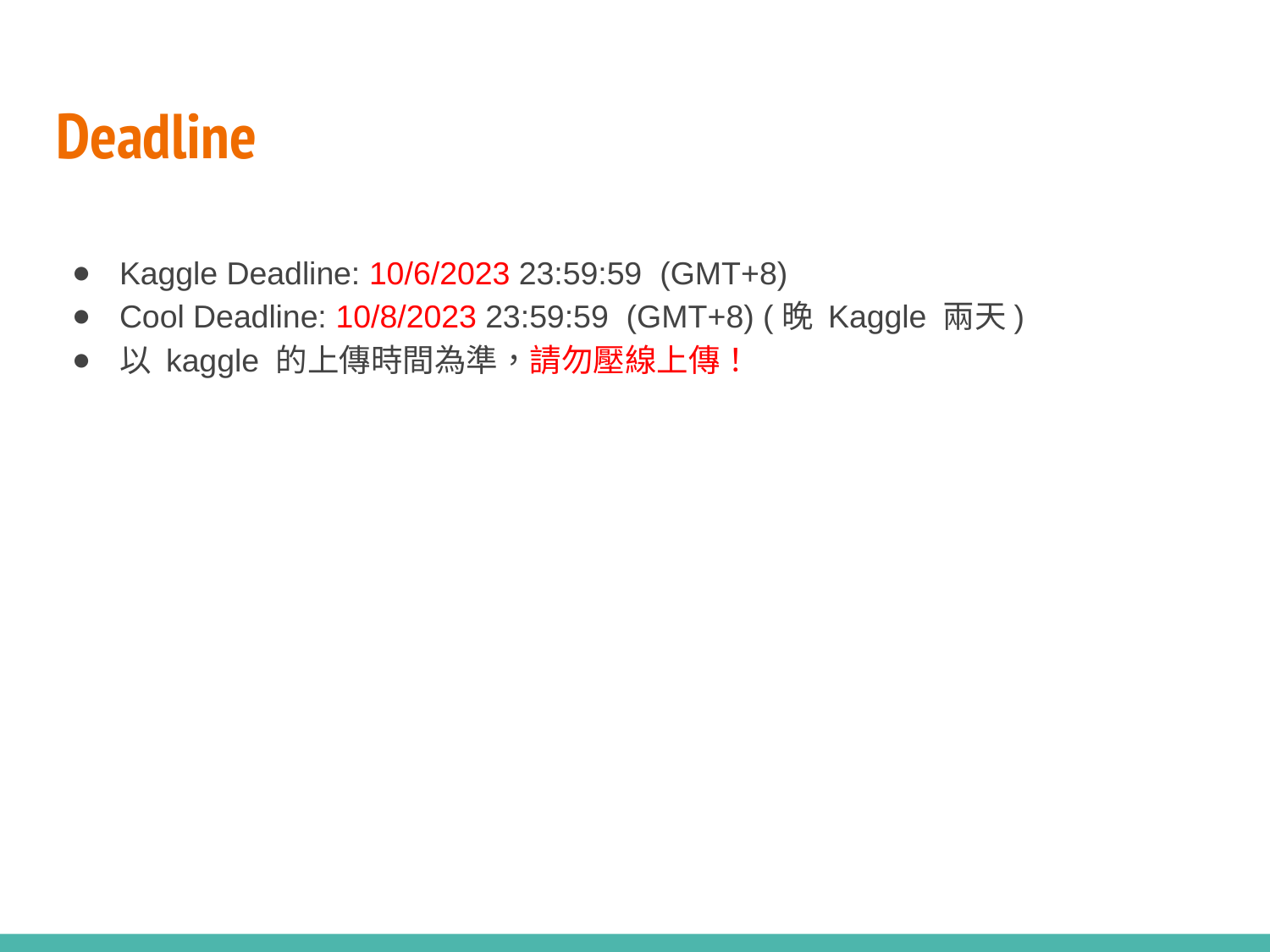

# Deadline
Kaggle Deadline: 10/6/2023 23:59:59  (GMT+8)
Cool Deadline: 10/8/2023 23:59:59  (GMT+8) (晚 Kaggle 兩天)
以 kaggle 的上傳時間為準，請勿壓線上傳！